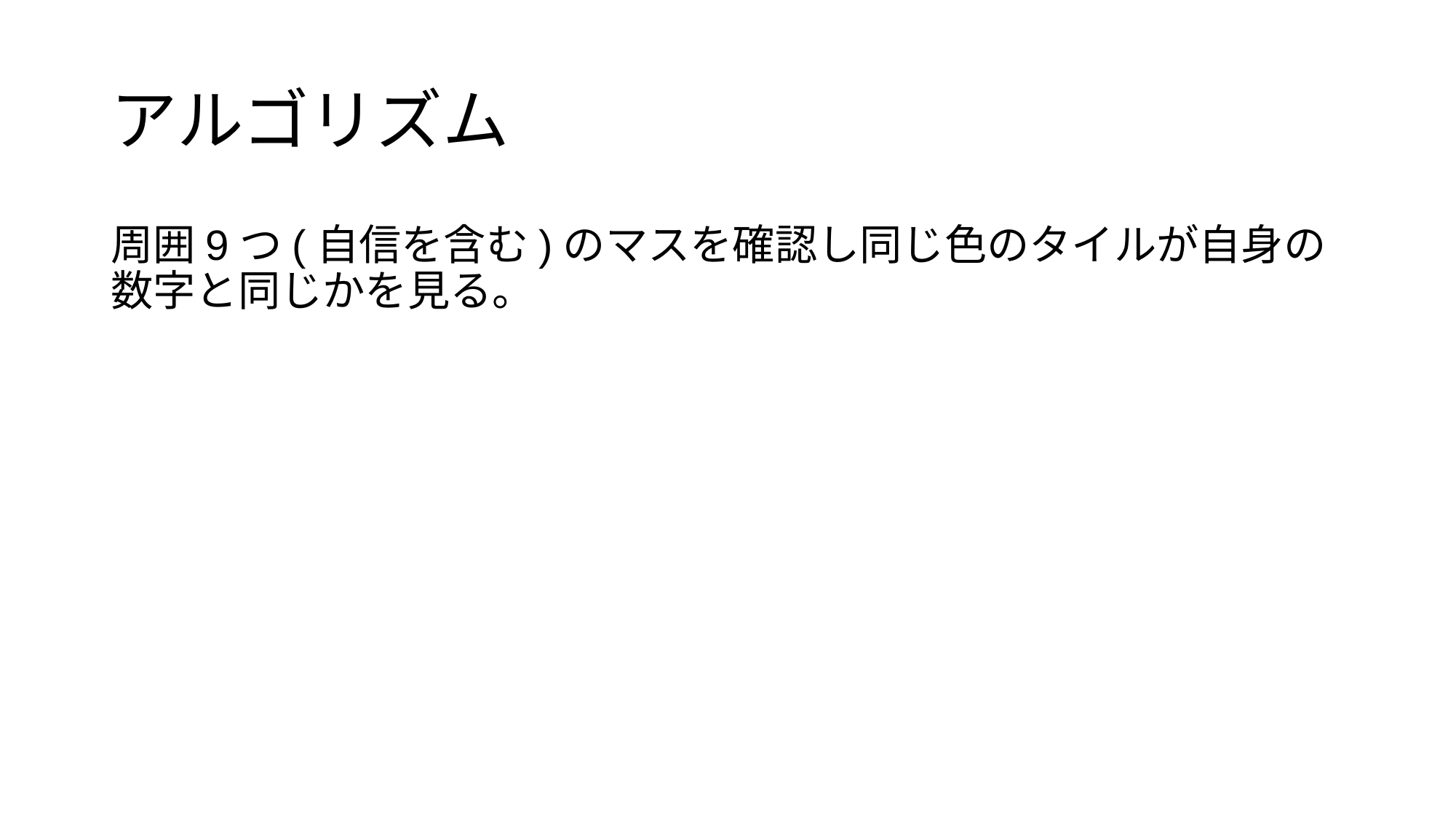

# アルゴリズム
周囲9つ(自信を含む)のマスを確認し同じ色のタイルが自身の数字と同じかを見る。